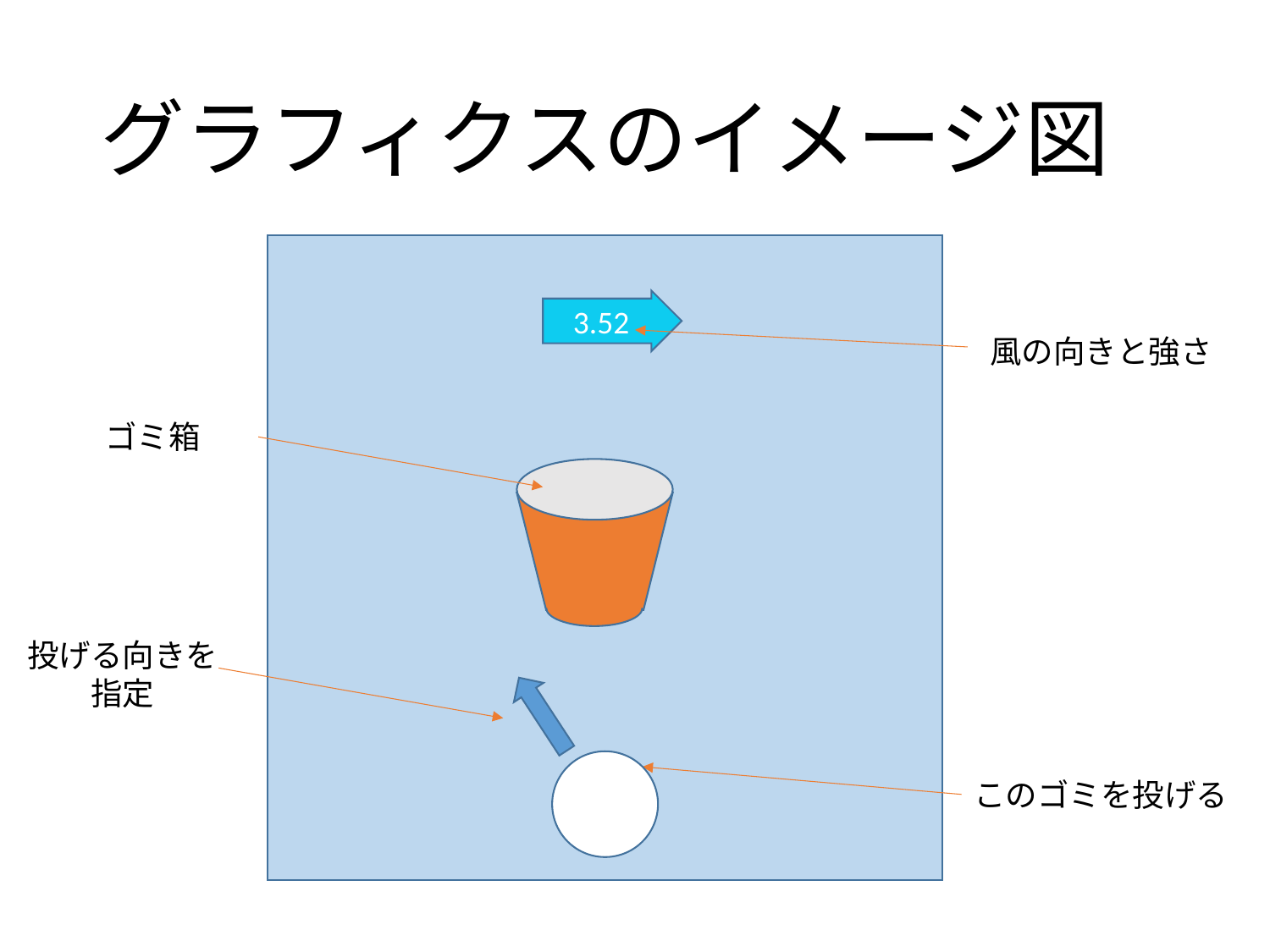

# グラフィクスのイメージ図

3.52
風の向きと強さ
ゴミ箱

投げる向きを
指定

このゴミを投げる